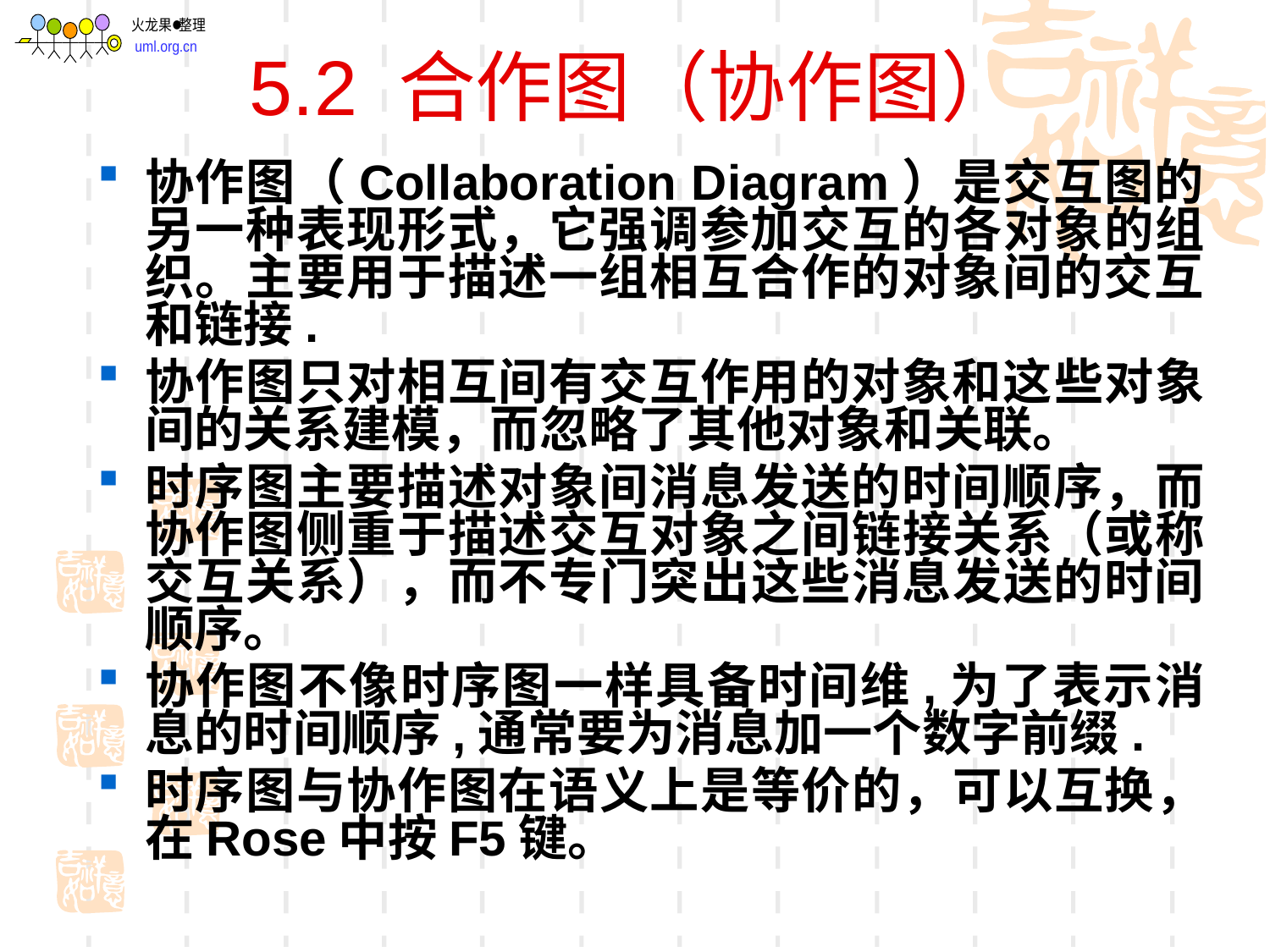

# 5.2 合作图（协作图）
协作图（Collaboration Diagram）是交互图的另一种表现形式，它强调参加交互的各对象的组织。主要用于描述一组相互合作的对象间的交互和链接.
协作图只对相互间有交互作用的对象和这些对象间的关系建模，而忽略了其他对象和关联。
时序图主要描述对象间消息发送的时间顺序，而协作图侧重于描述交互对象之间链接关系（或称交互关系），而不专门突出这些消息发送的时间顺序。
协作图不像时序图一样具备时间维,为了表示消息的时间顺序,通常要为消息加一个数字前缀.
时序图与协作图在语义上是等价的，可以互换，在Rose中按F5键。